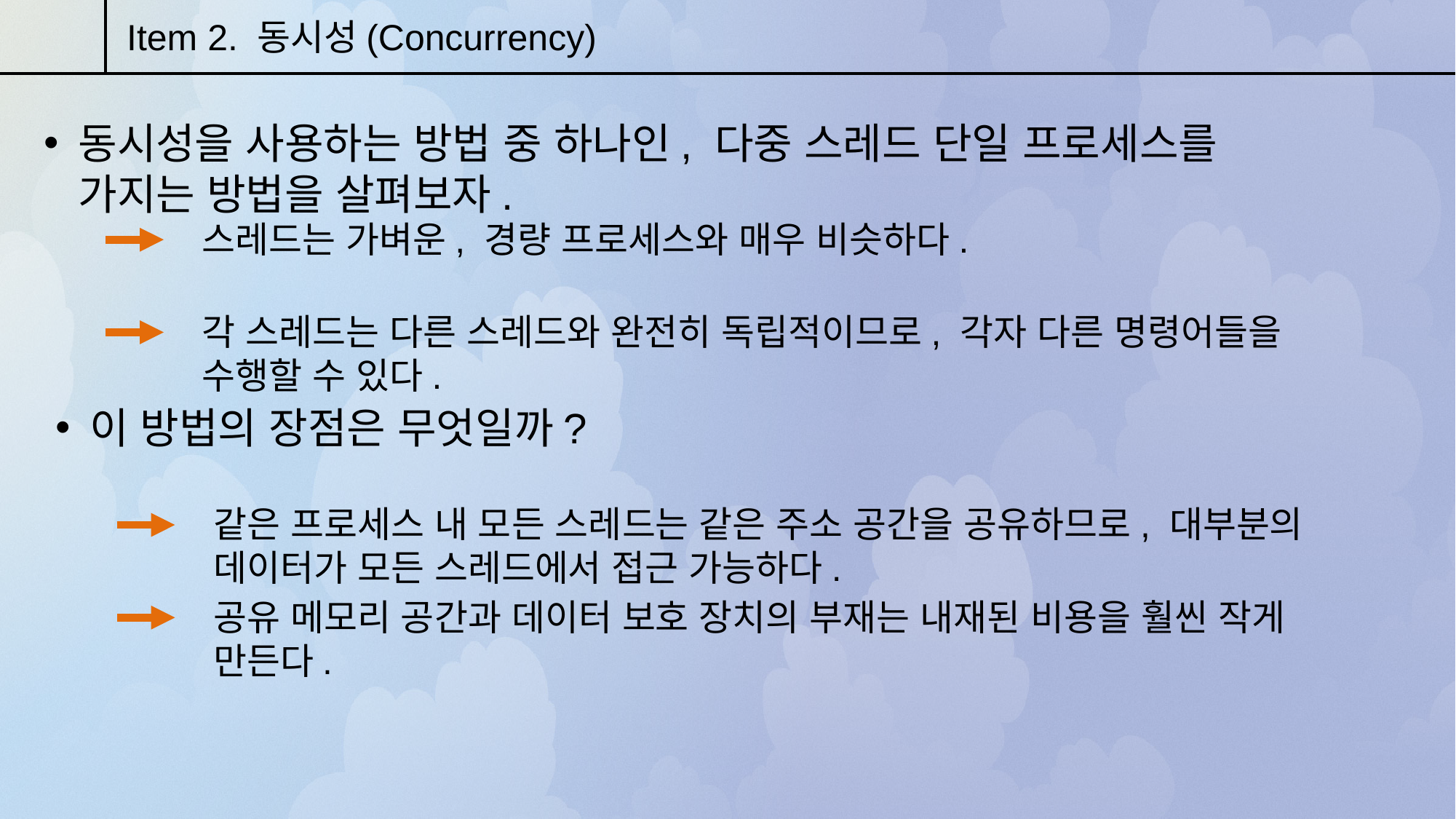

Item 2. 동시성(Concurrency)
동시성을 사용하는 방법 중 하나인, 다중 스레드 단일 프로세스를 가지는 방법을 살펴보자.
스레드는 가벼운, 경량 프로세스와 매우 비슷하다.
각 스레드는 다른 스레드와 완전히 독립적이므로, 각자 다른 명령어들을 수행할 수 있다.
이 방법의 장점은 무엇일까?
같은 프로세스 내 모든 스레드는 같은 주소 공간을 공유하므로, 대부분의 데이터가 모든 스레드에서 접근 가능하다.
공유 메모리 공간과 데이터 보호 장치의 부재는 내재된 비용을 훨씬 작게 만든다.